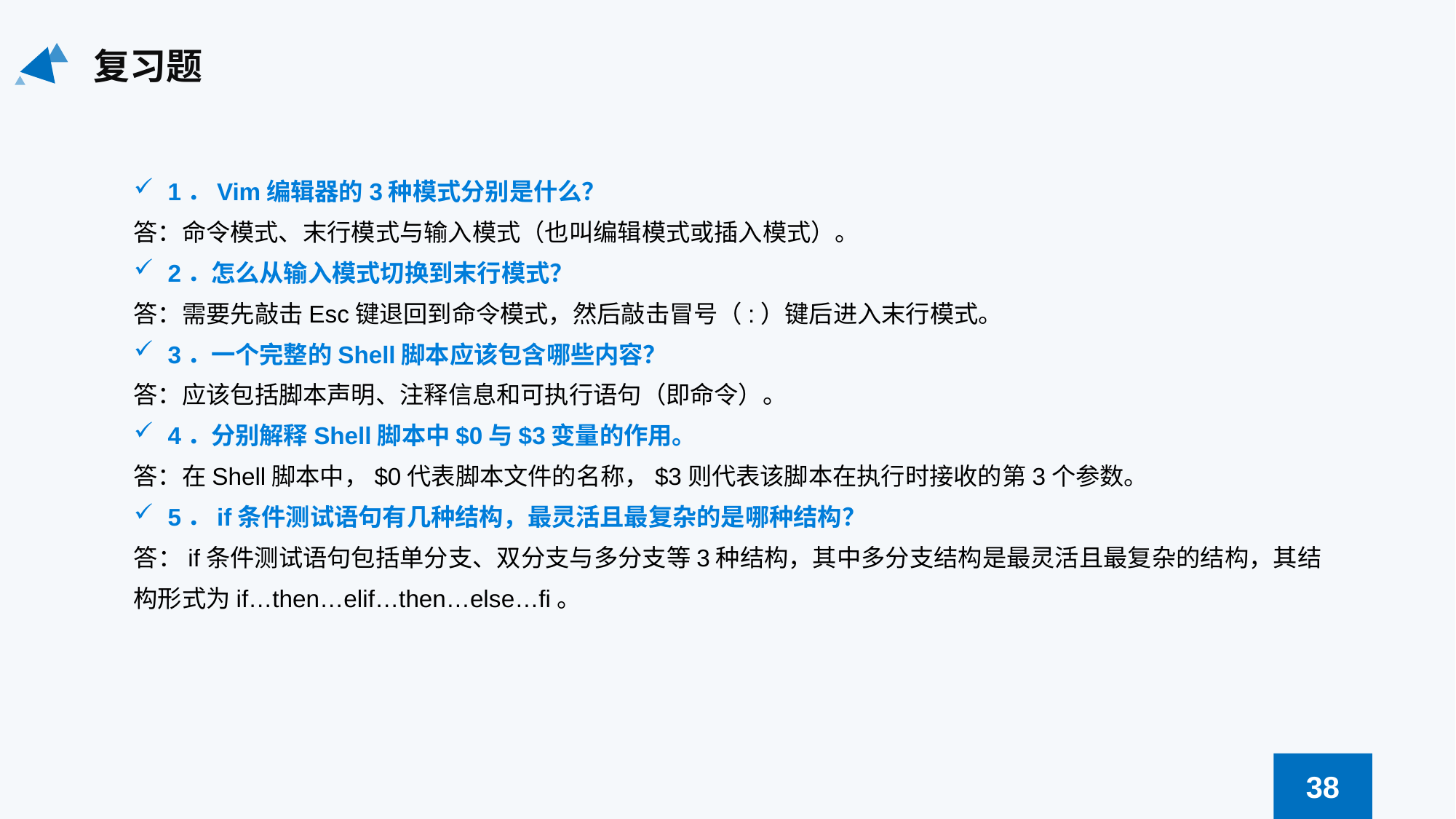

复习题

1．Vim编辑器的3种模式分别是什么？
答：命令模式、末行模式与输入模式（也叫编辑模式或插入模式）。
2．怎么从输入模式切换到末行模式？
答：需要先敲击Esc键退回到命令模式，然后敲击冒号（:）键后进入末行模式。
3．一个完整的Shell脚本应该包含哪些内容？
答：应该包括脚本声明、注释信息和可执行语句（即命令）。
4．分别解释Shell脚本中$0与$3变量的作用。
答：在Shell脚本中，$0代表脚本文件的名称，$3则代表该脚本在执行时接收的第3个参数。
5．if条件测试语句有几种结构，最灵活且最复杂的是哪种结构？
答：if条件测试语句包括单分支、双分支与多分支等3种结构，其中多分支结构是最灵活且最复杂的结构，其结构形式为if…then…elif…then…else…fi。

38